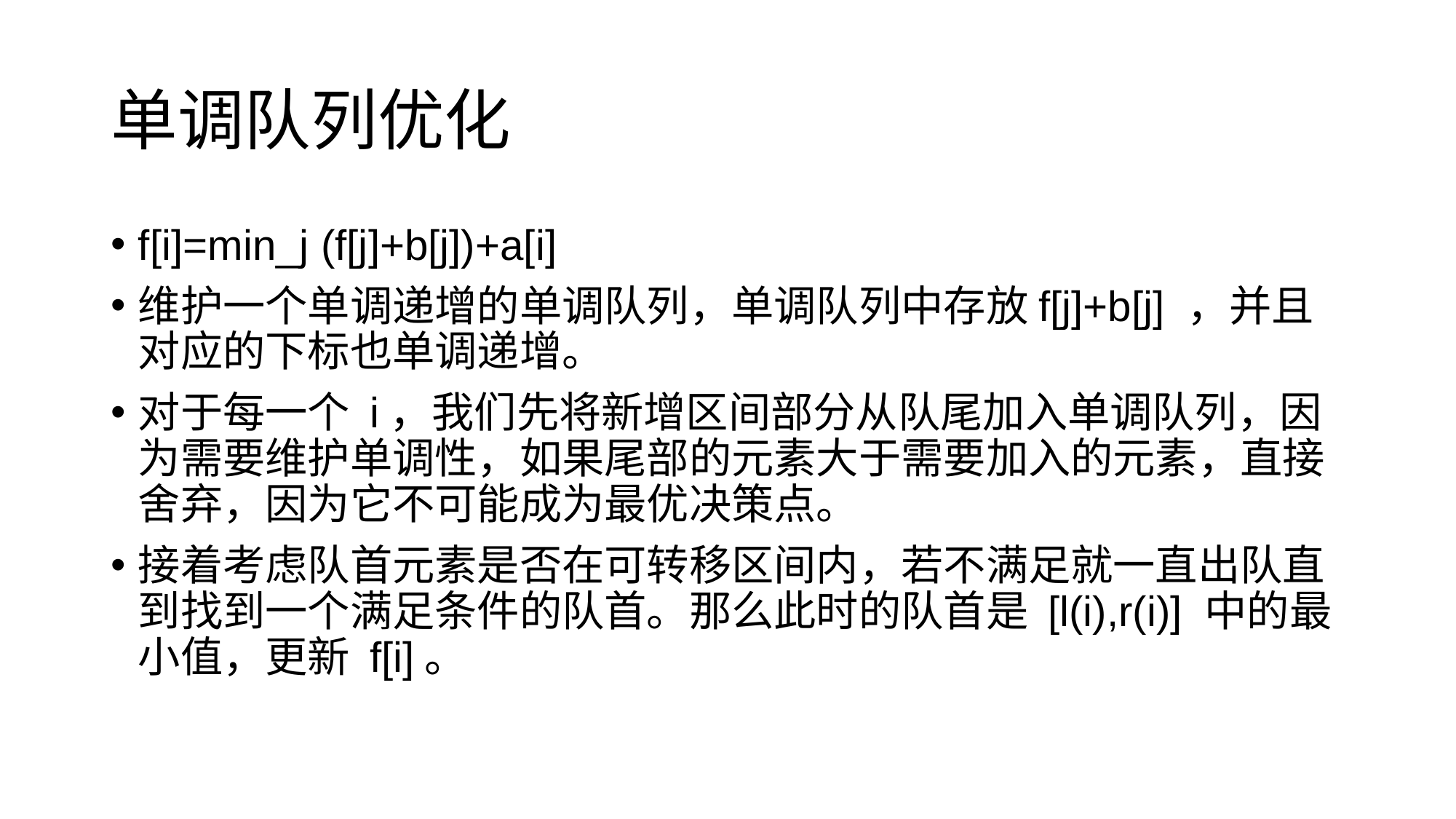

# 单调队列优化
f[i]=min_j (f[j]+b[j])+a[i]
维护一个单调递增的单调队列，单调队列中存放f[j]+b[j] ，并且对应的下标也单调递增。
对于每一个 i，我们先将新增区间部分从队尾加入单调队列，因为需要维护单调性，如果尾部的元素大于需要加入的元素，直接舍弃，因为它不可能成为最优决策点。
接着考虑队首元素是否在可转移区间内，若不满足就一直出队直到找到一个满足条件的队首。那么此时的队首是 [l(i),r(i)] 中的最小值，更新 f[i]。